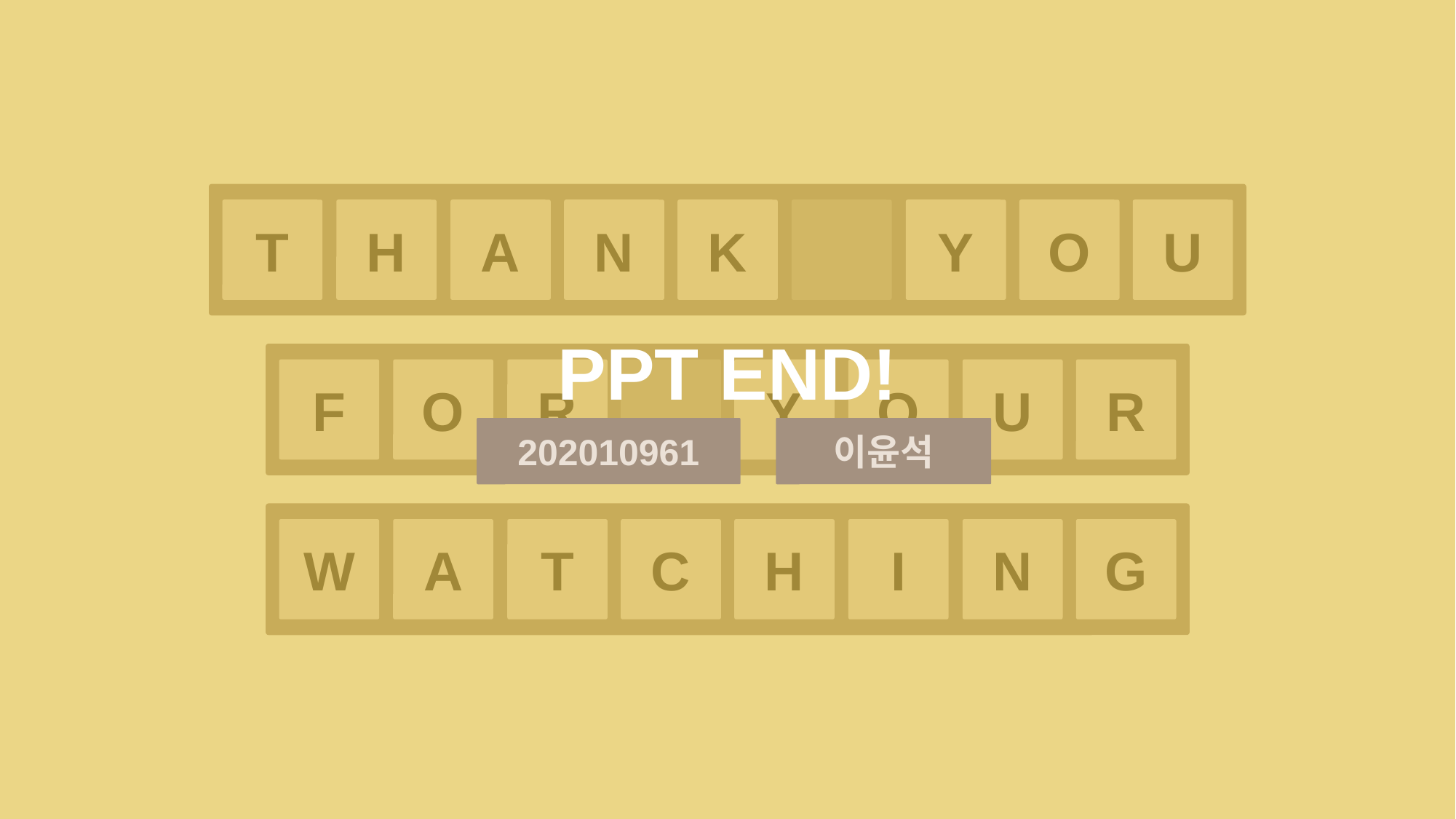

T
H
A
N
K

Y
O
U
PPT END!

F
O
R

Y
O
U
R

202010961

이윤석

W
A
T
C
H
I
N
G